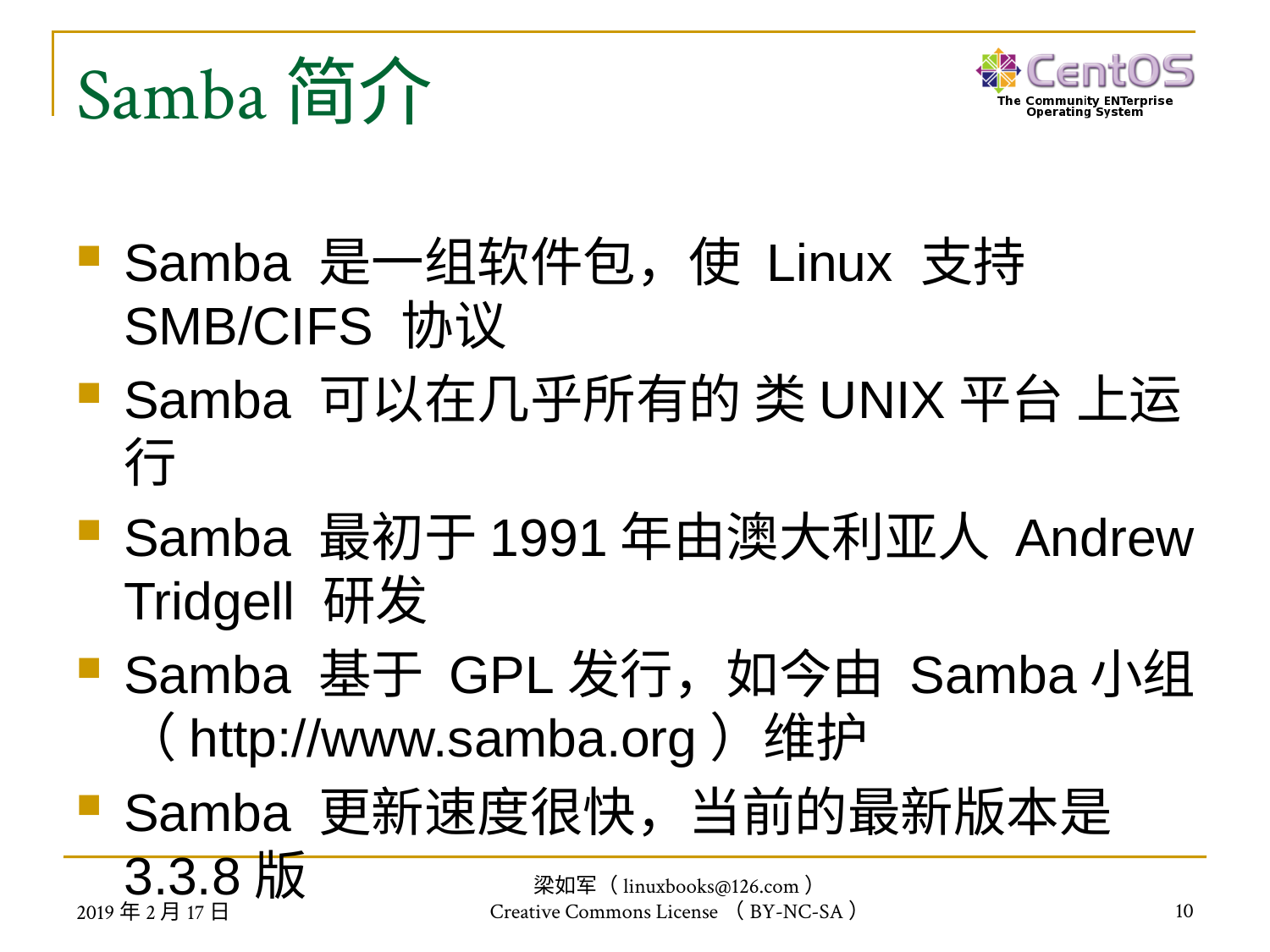

# Samba简介
Samba 是一组软件包，使 Linux 支持 SMB/CIFS 协议
Samba 可以在几乎所有的 类UNIX平台 上运行
Samba 最初于1991年由澳大利亚人 Andrew Tridgell 研发
Samba 基于 GPL发行，如今由 Samba小组（http://www.samba.org）维护
Samba 更新速度很快，当前的最新版本是3.3.8版
梁如军（linuxbooks@126.com）
Creative Commons License（BY-NC-SA）
2019年2月17日
10